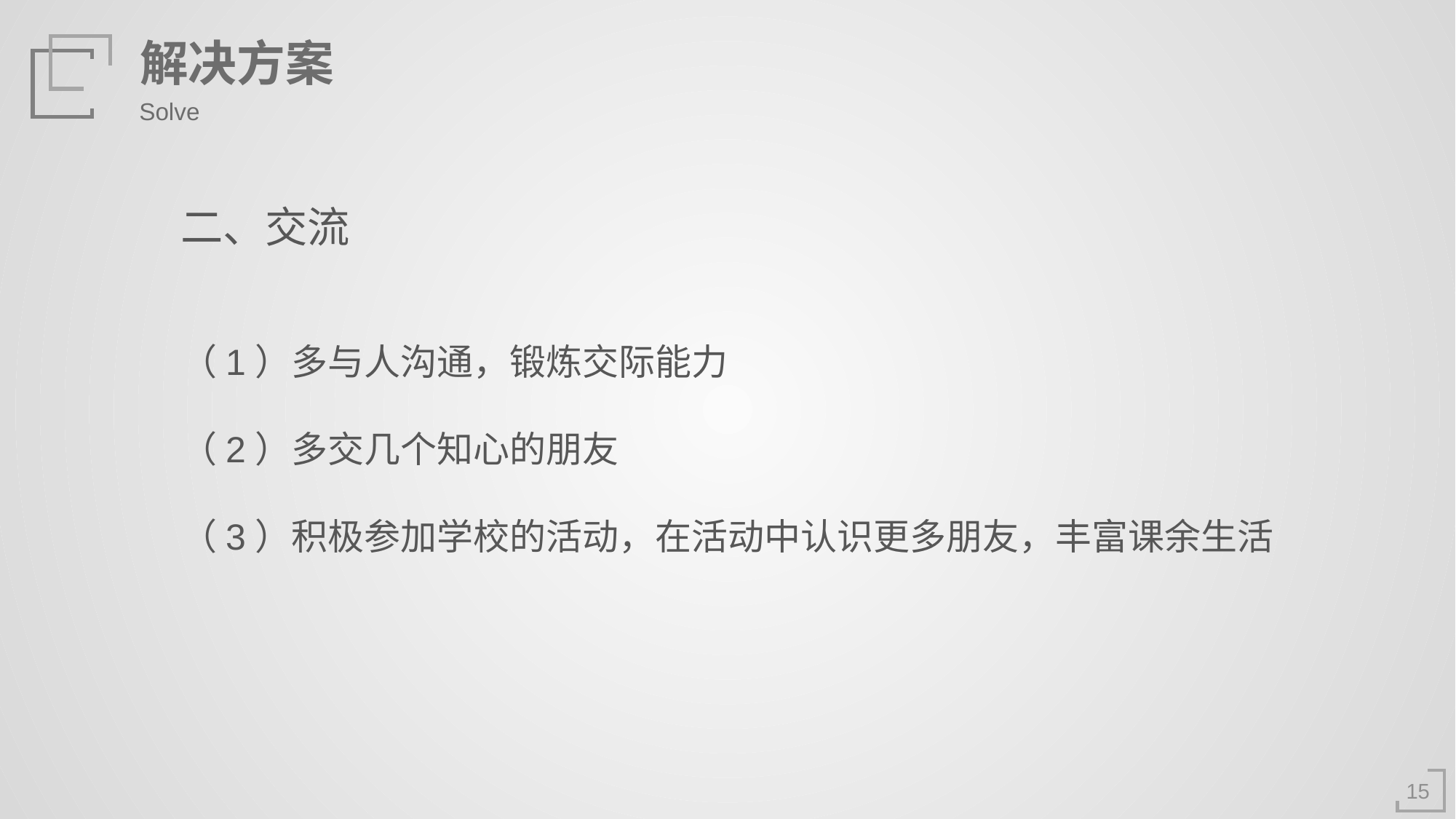

解决方案
Solve
二、交流

（1）多与人沟通，锻炼交际能力

（2）多交几个知心的朋友

（3）积极参加学校的活动，在活动中认识更多朋友，丰富课余生活